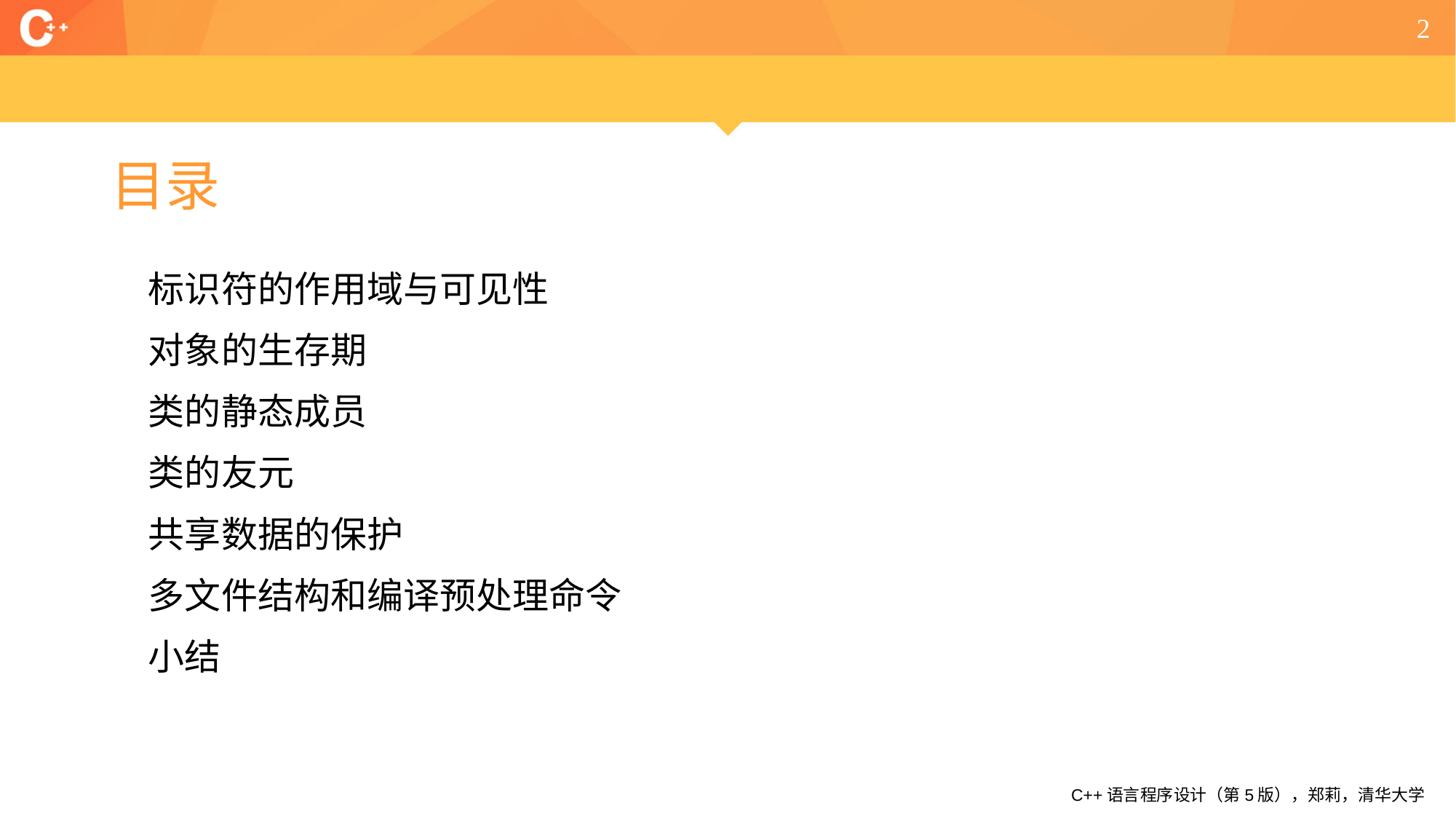

2
# 目录
标识符的作用域与可见性
对象的生存期
类的静态成员
类的友元
共享数据的保护
多文件结构和编译预处理命令
小结